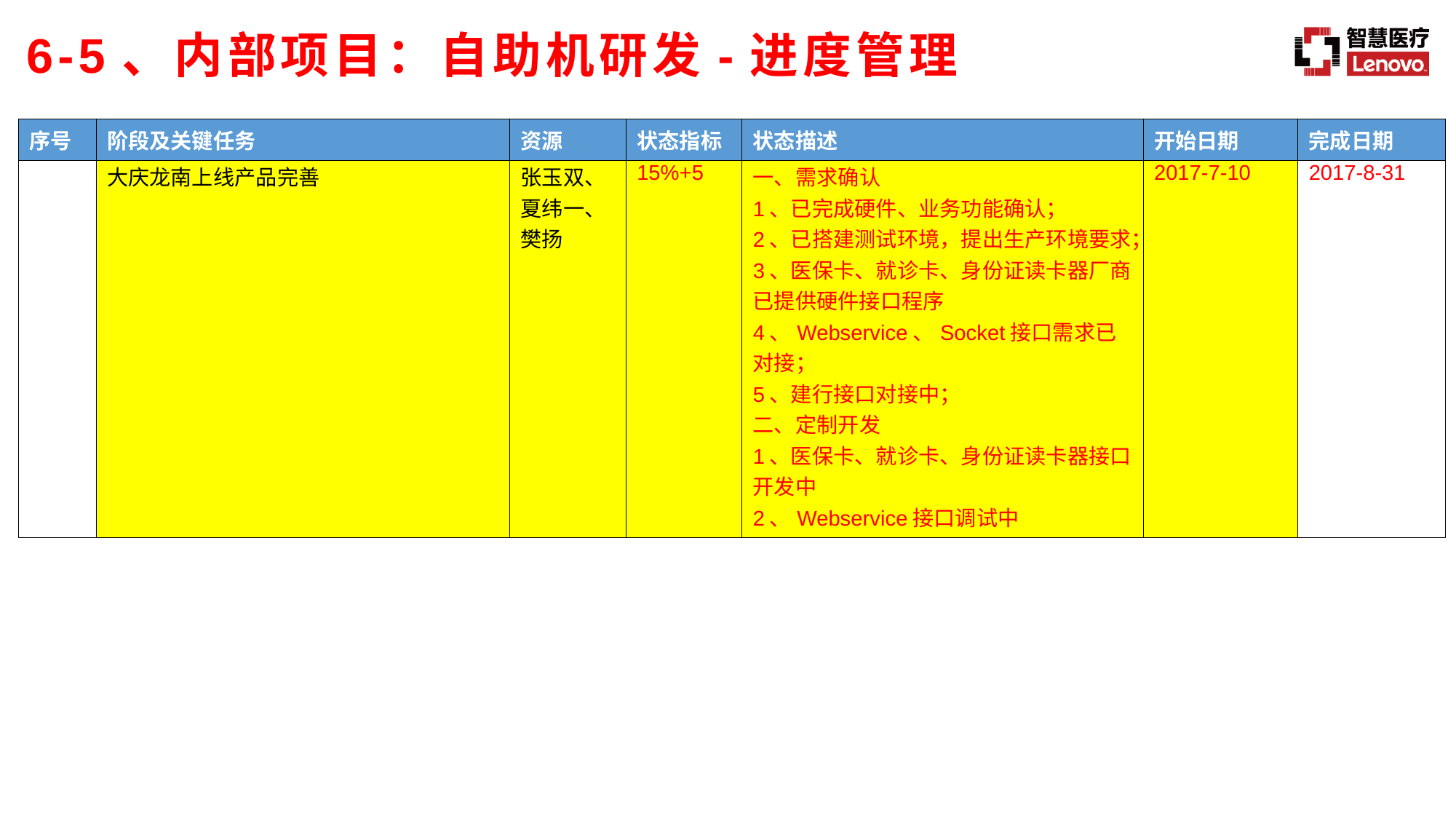

6-5、内部项目：自助机研发-进度管理
| 序号 | 阶段及关键任务 | 资源 | 状态指标 | 状态描述 | 开始日期 | 完成日期 |
| --- | --- | --- | --- | --- | --- | --- |
| 5 | 大庆龙南上线产品完善 | 张玉双、夏纬一、樊扬 | 15%+5 | 一、需求确认 1、已完成硬件、业务功能确认； 2、已搭建测试环境，提出生产环境要求； 3、医保卡、就诊卡、身份证读卡器厂商已提供硬件接口程序 4、Webservice、Socket接口需求已对接； 5、建行接口对接中； 二、定制开发 1、医保卡、就诊卡、身份证读卡器接口开发中 2、Webservice接口调试中 | 2017-7-10 | 2017-8-31 |
| --- | --- | --- | --- | --- | --- | --- |